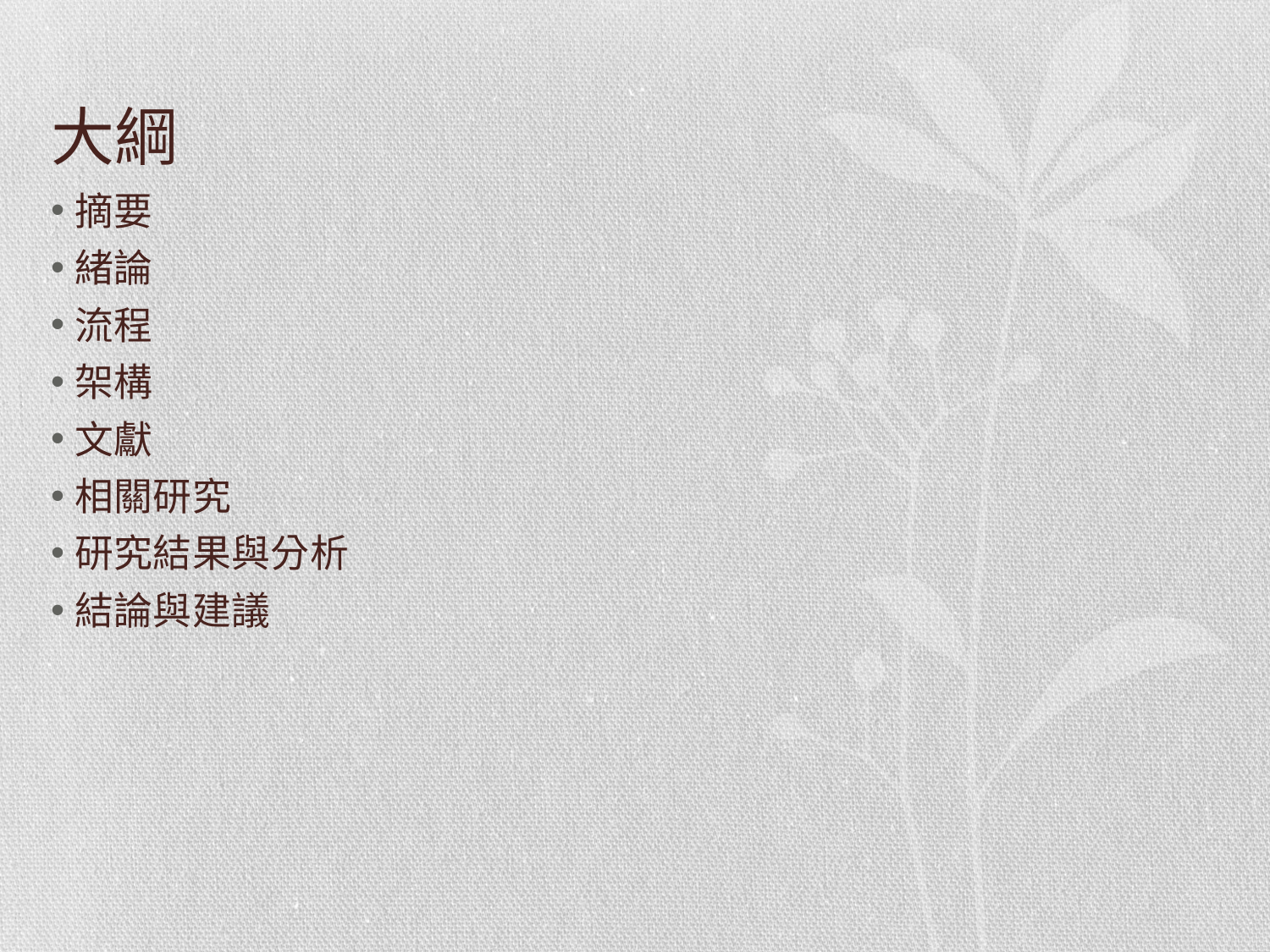

# 大綱
摘要
緒論
流程
架構
文獻
相關研究
研究結果與分析
結論與建議